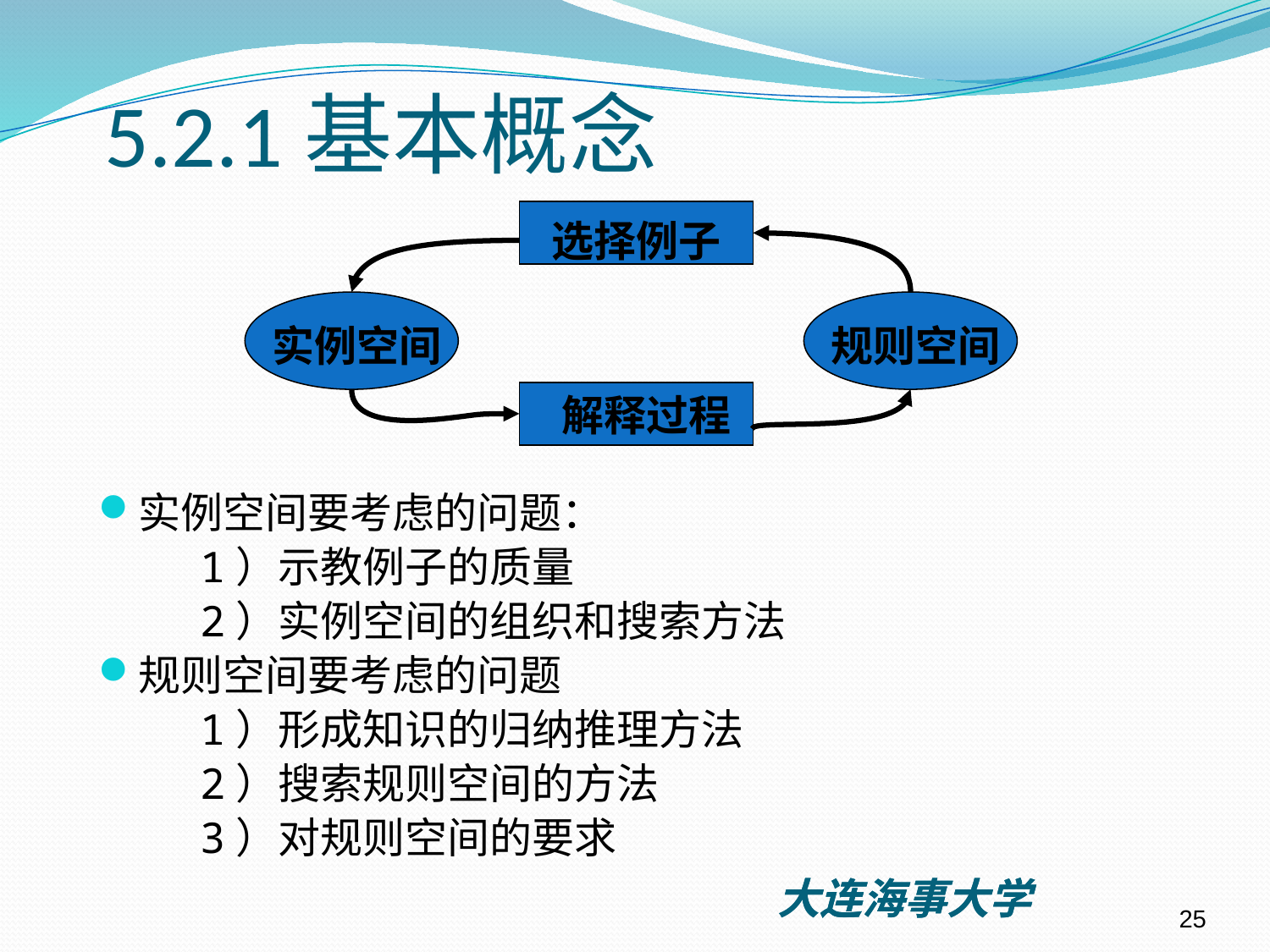

5.2.1基本概念

选择例子

实例空间
规则空间

解释过程
实例空间要考虑的问题：
    1）示教例子的质量
    2）实例空间的组织和搜索方法
规则空间要考虑的问题
    1）形成知识的归纳推理方法
    2）搜索规则空间的方法
    3）对规则空间的要求
25